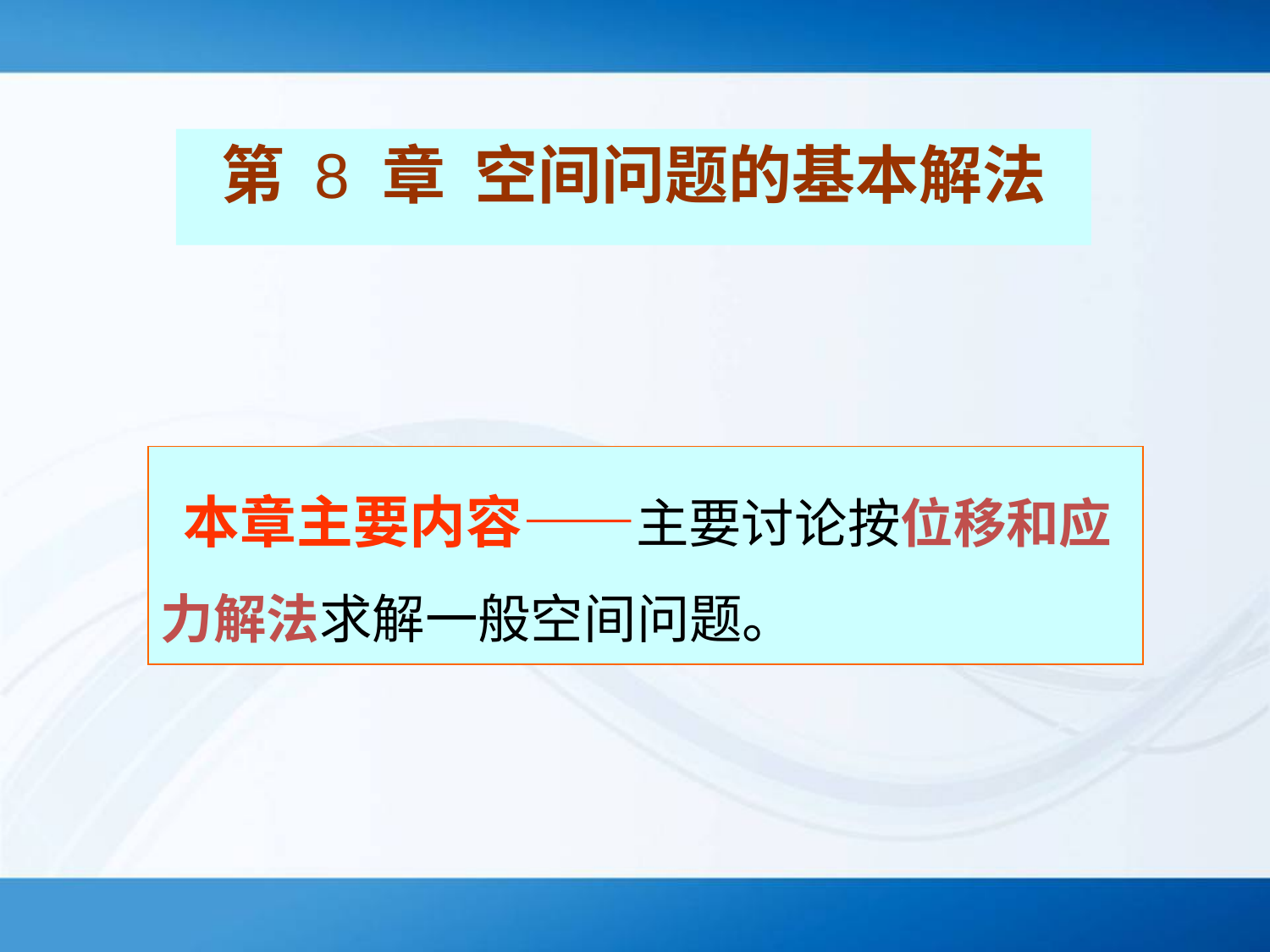

第 8 章  空间问题的基本解法
 本章主要内容——主要讨论按位移和应力解法求解一般空间问题。